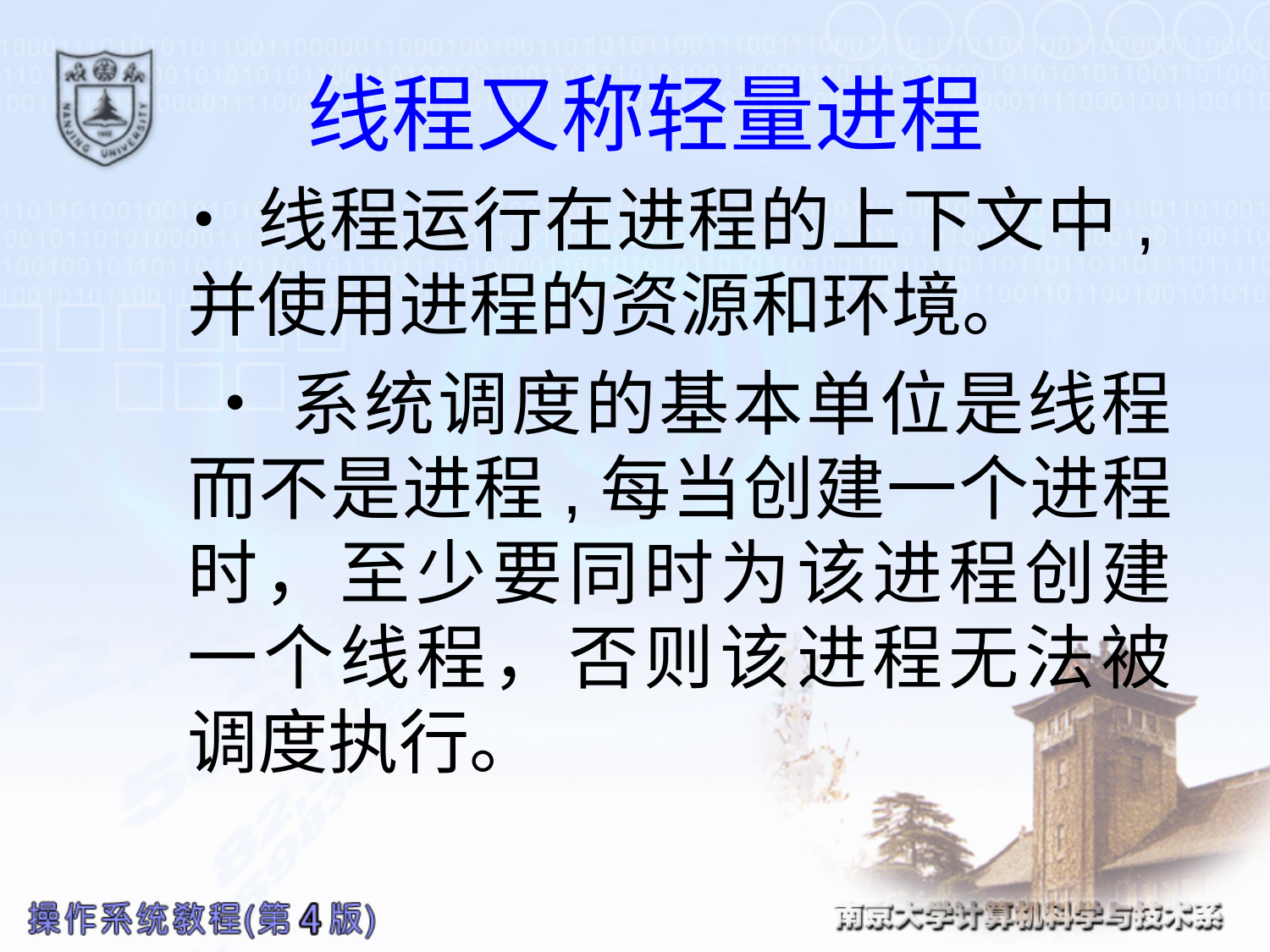

# 线程又称轻量进程
  •线程运行在进程的上下文中,并使用进程的资源和环境。
   •系统调度的基本单位是线程而不是进程,每当创建一个进程时，至少要同时为该进程创建一个线程，否则该进程无法被调度执行。